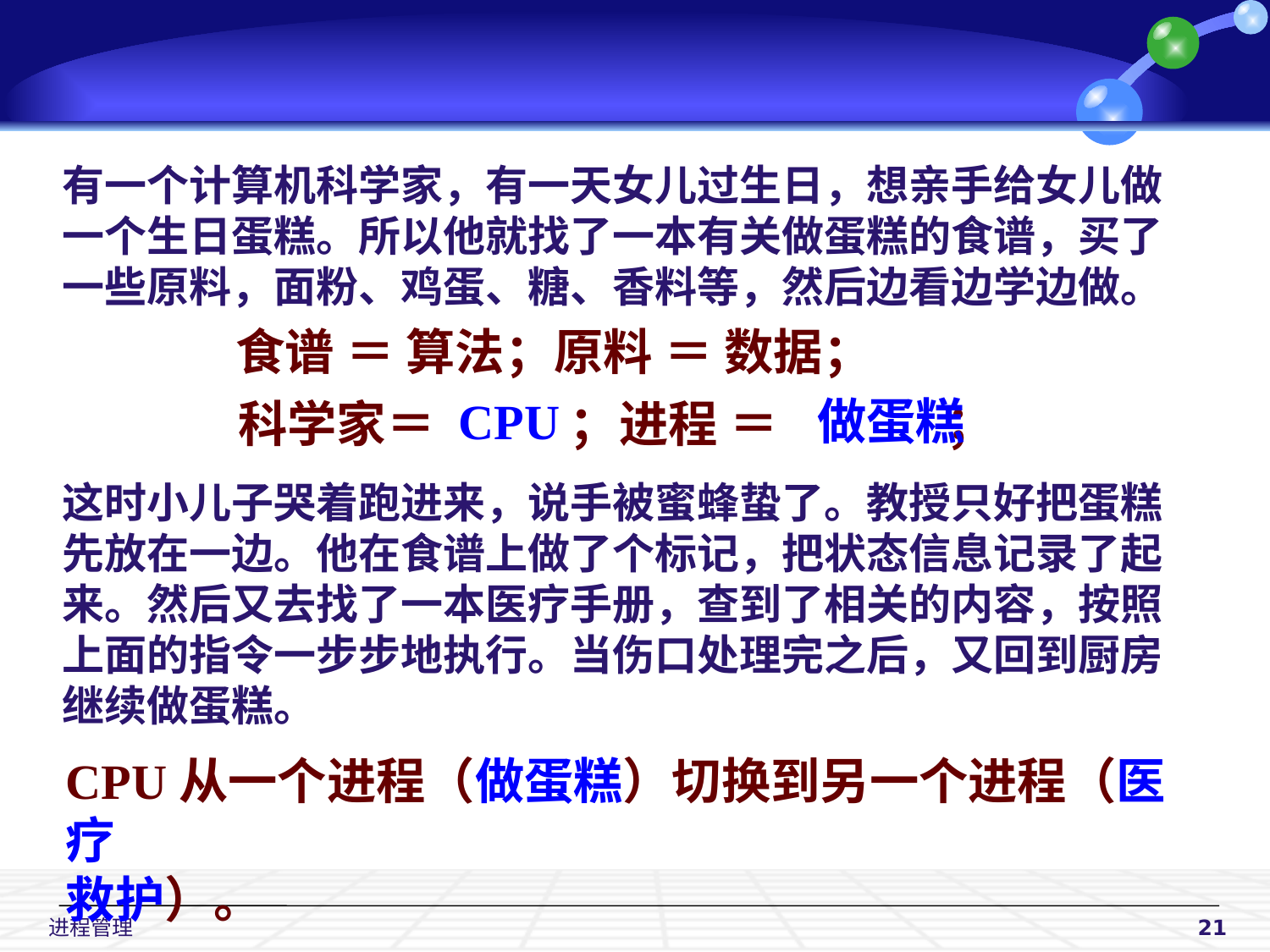

有一个计算机科学家，有一天女儿过生日，想亲手给女儿做一个生日蛋糕。所以他就找了一本有关做蛋糕的食谱，买了一些原料，面粉、鸡蛋、糖、香料等，然后边看边学边做。
食谱 ＝ 算法；原料 ＝ 数据；
CPU                    做蛋糕
科学家＝            ；进程 ＝               ；
这时小儿子哭着跑进来，说手被蜜蜂蛰了。教授只好把蛋糕先放在一边。他在食谱上做了个标记，把状态信息记录了起来。然后又去找了一本医疗手册，查到了相关的内容，按照上面的指令一步步地执行。当伤口处理完之后，又回到厨房继续做蛋糕。
CPU从一个进程（做蛋糕）切换到另一个进程（医疗
救护）。
   进程管理
21